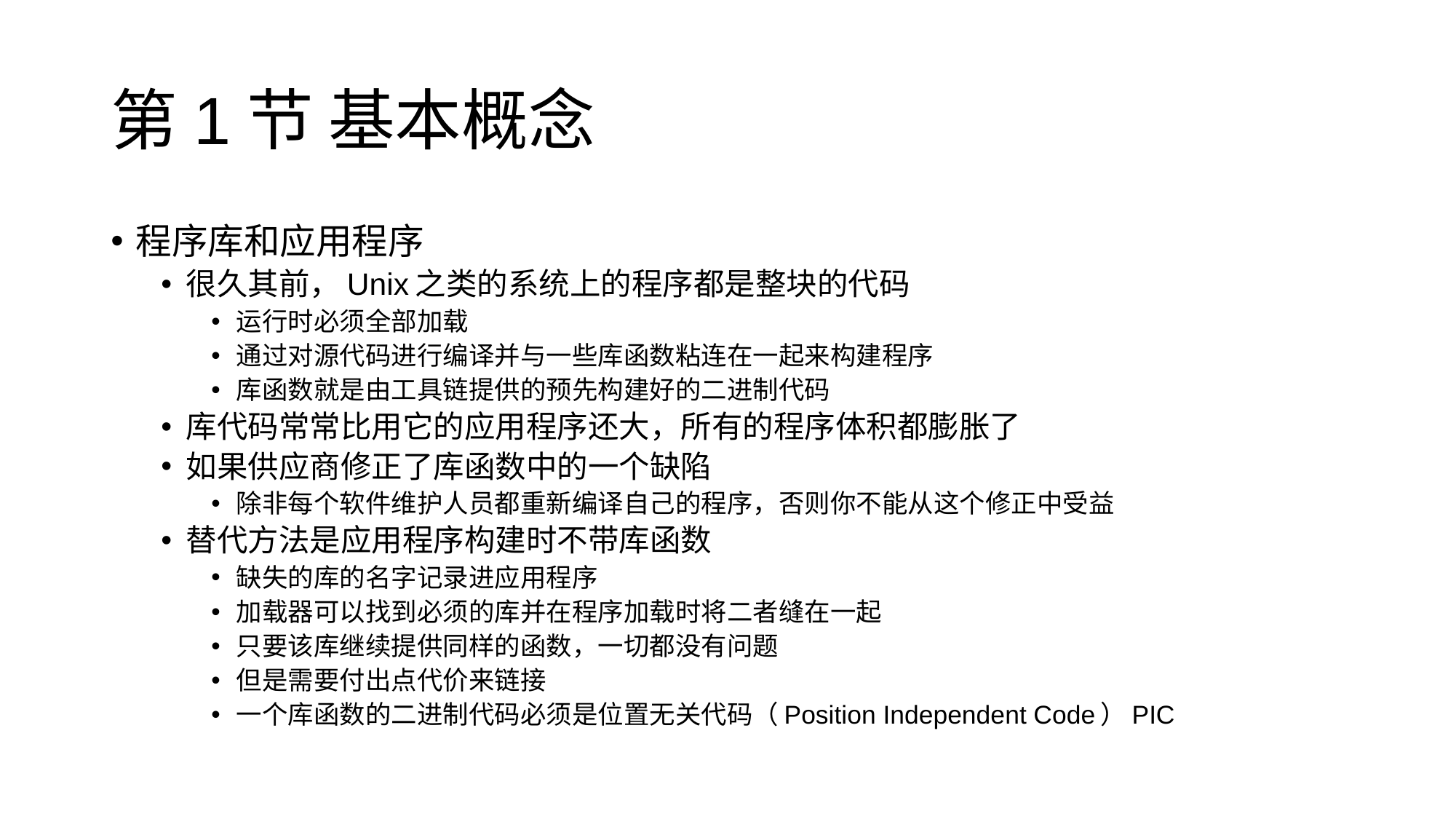

# 第1节 基本概念
程序库和应用程序
很久其前，Unix之类的系统上的程序都是整块的代码
运行时必须全部加载
通过对源代码进行编译并与一些库函数粘连在一起来构建程序
库函数就是由工具链提供的预先构建好的二进制代码
库代码常常比用它的应用程序还大，所有的程序体积都膨胀了
如果供应商修正了库函数中的一个缺陷
除非每个软件维护人员都重新编译自己的程序，否则你不能从这个修正中受益
替代方法是应用程序构建时不带库函数
缺失的库的名字记录进应用程序
加载器可以找到必须的库并在程序加载时将二者缝在一起
只要该库继续提供同样的函数，一切都没有问题
但是需要付出点代价来链接
一个库函数的二进制代码必须是位置无关代码（Position Independent Code）PIC